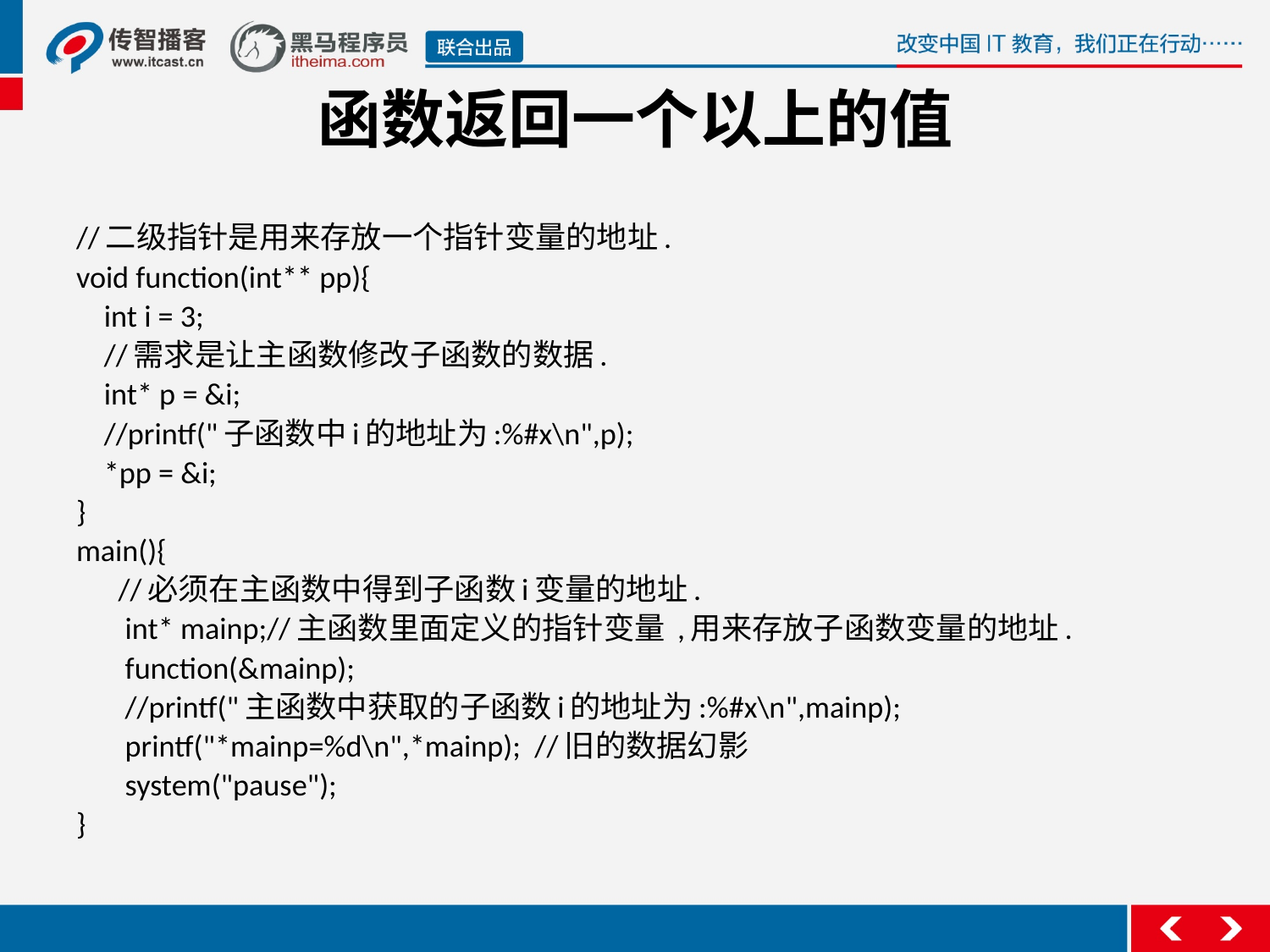

函数返回一个以上的值
//二级指针是用来存放一个指针变量的地址.
void function(int** pp){
    int i = 3;
    //需求是让主函数修改子函数的数据.
    int* p = &i;
    //printf("子函数中i的地址为:%#x\n",p);
    *pp = &i;
}
main(){
      //必须在主函数中得到子函数i变量的地址.
       int* mainp;//主函数里面定义的指针变量 ,用来存放子函数变量的地址.
       function(&mainp);
       //printf("主函数中获取的子函数i的地址为:%#x\n",mainp);
       printf("*mainp=%d\n",*mainp);  //旧的数据幻影
       system("pause");
}